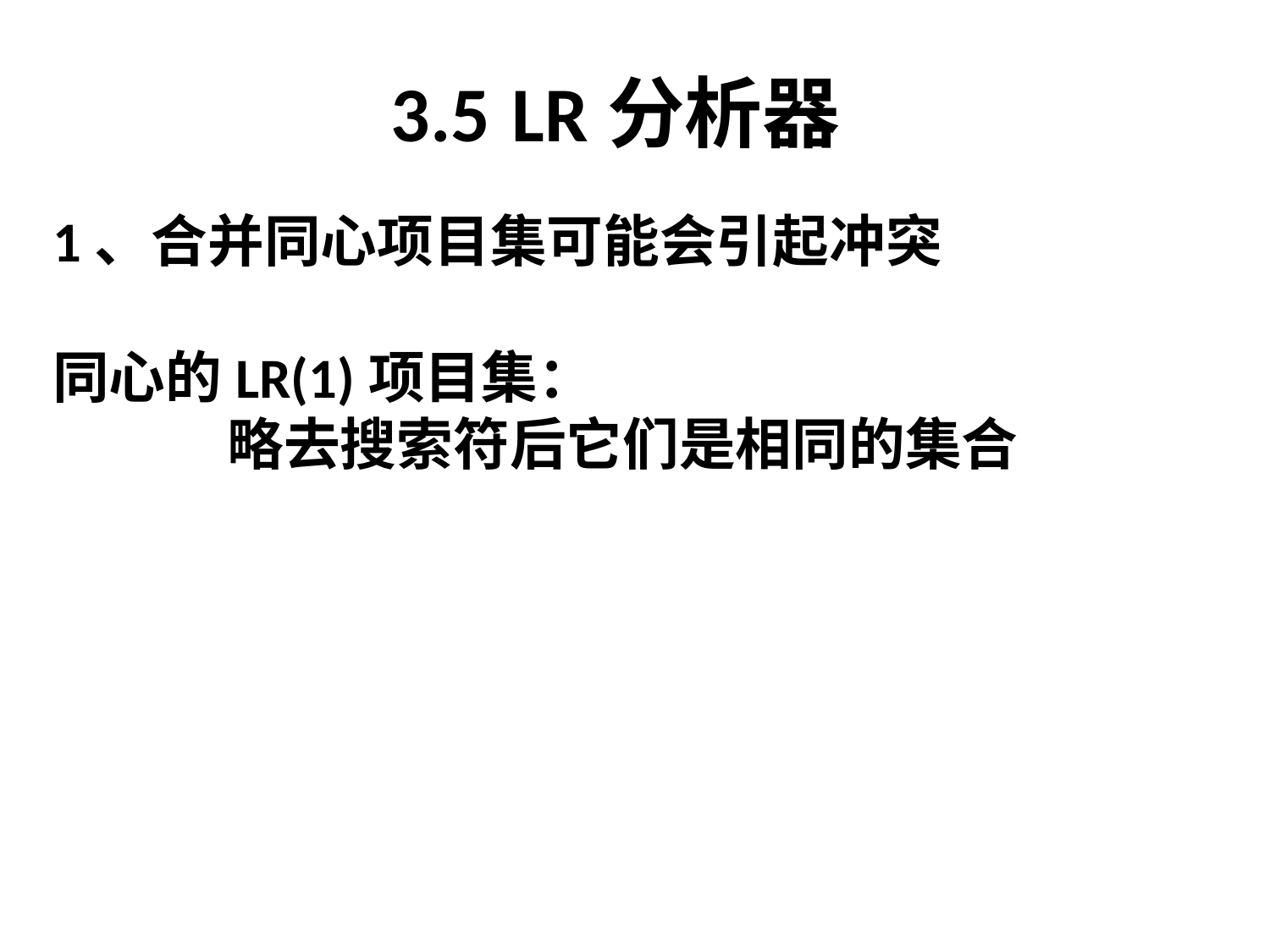

# 3.5 LR分析器
1、合并同心项目集可能会引起冲突

同心的LR(1)项目集：
		略去搜索符后它们是相同的集合